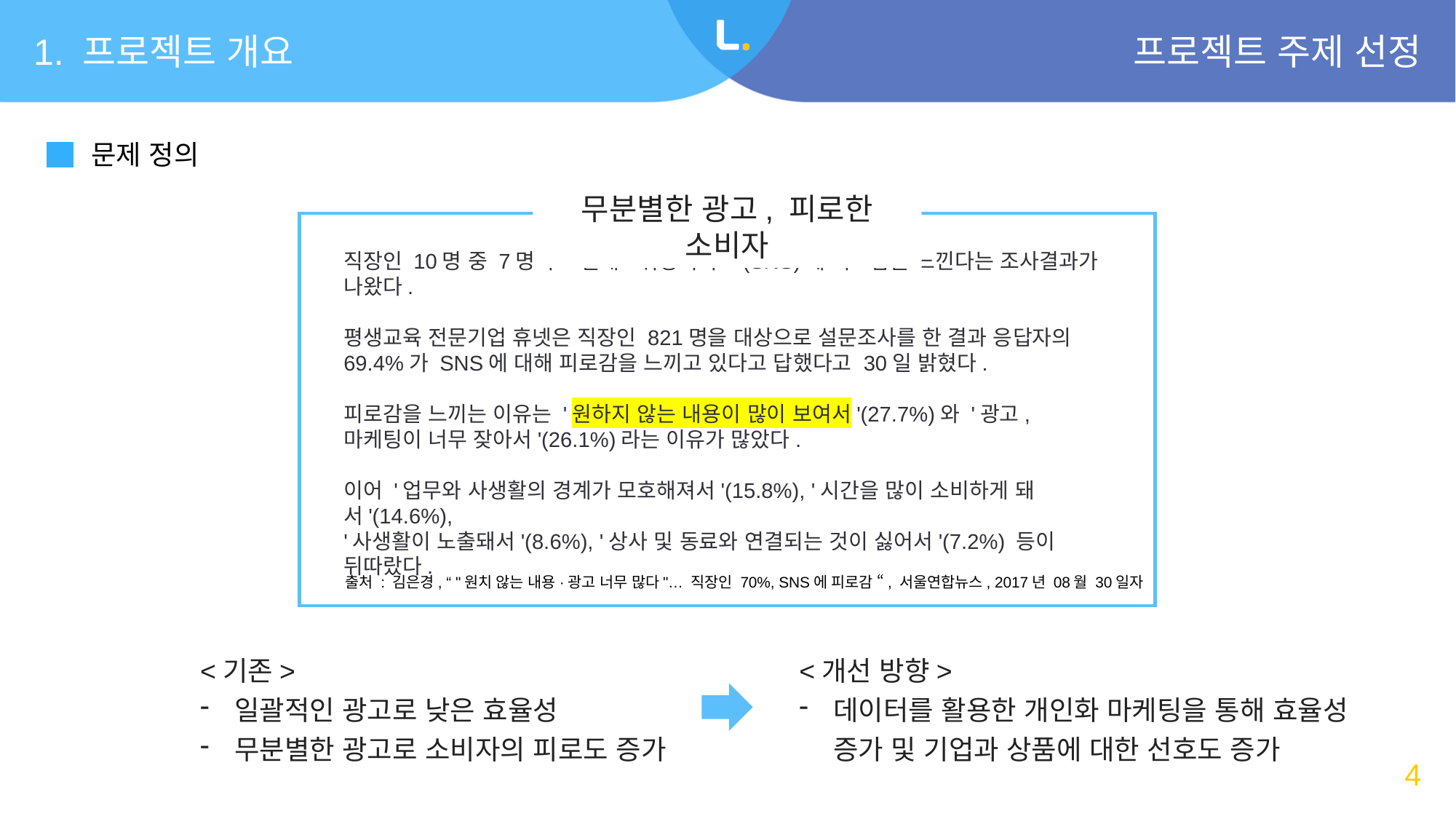

1. 프로젝트 개요
프로젝트 주제 선정
문제 정의

무분별한 광고, 피로한 소비자

직장인 10명 중 7명이 소셜네트워킹서비스(SNS)에 피로감을 느낀다는 조사결과가 나왔다.

평생교육 전문기업 휴넷은 직장인 821명을 대상으로 설문조사를 한 결과 응답자의
69.4%가 SNS에 대해 피로감을 느끼고 있다고 답했다고 30일 밝혔다.

피로감을 느끼는 이유는 '원하지 않는 내용이 많이 보여서'(27.7%)와 '광고, 마케팅이 너무 잦아서'(26.1%)라는 이유가 많았다.

이어 '업무와 사생활의 경계가 모호해져서'(15.8%), '시간을 많이 소비하게 돼서'(14.6%),
'사생활이 노출돼서'(8.6%), '상사 및 동료와 연결되는 것이 싫어서'(7.2%) 등이 뒤따랐다.
출처 : 김은경, “ "원치 않는 내용·광고 너무 많다"… 직장인 70%, SNS에 피로감 “, 서울연합뉴스, 2017년 08월 30일자
<기존>
일괄적인 광고로 낮은 효율성
무분별한 광고로 소비자의 피로도 증가
<개선 방향>
데이터를 활용한 개인화 마케팅을 통해 효율성 증가 및 기업과 상품에 대한 선호도 증가

4